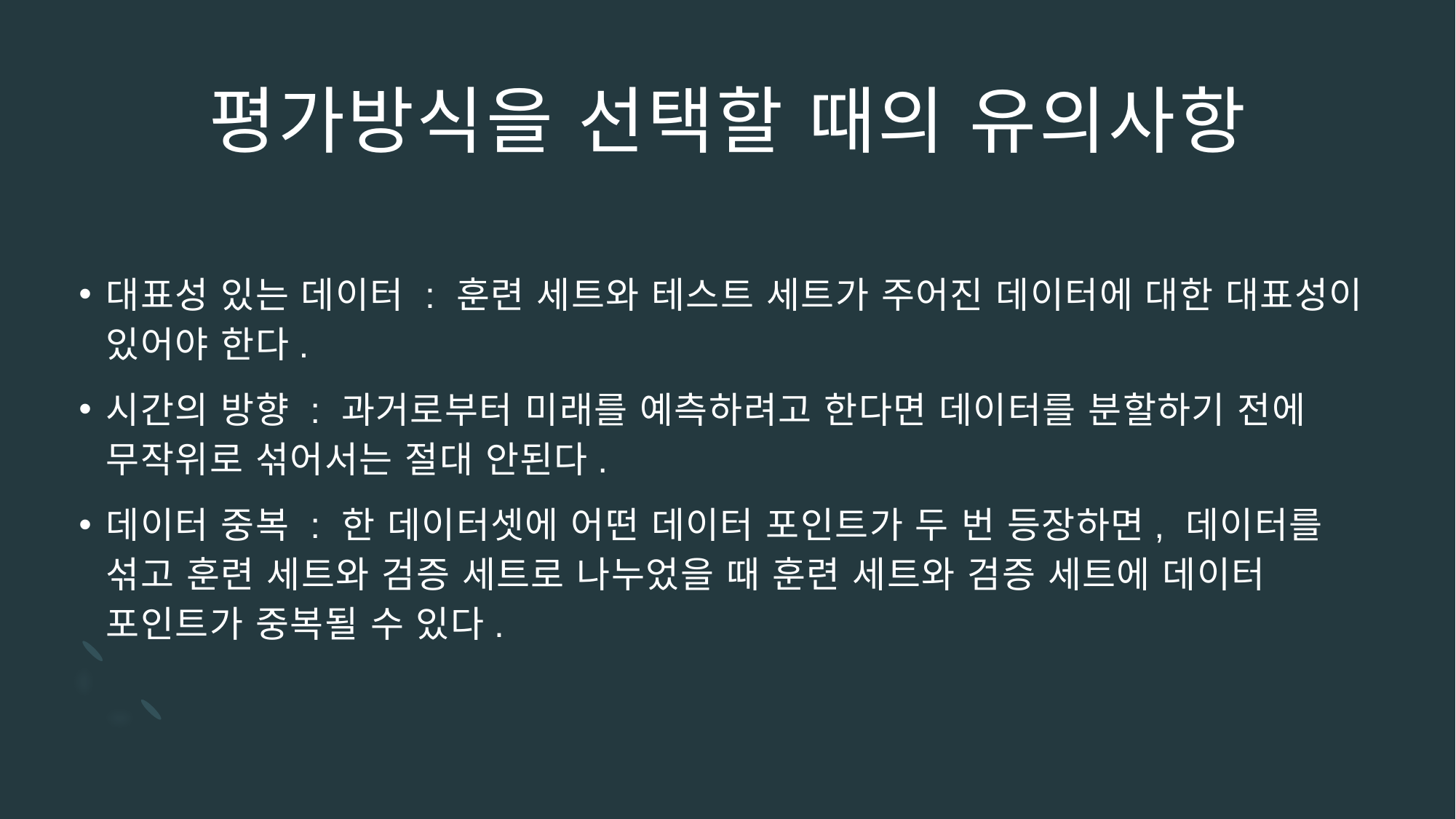

# 평가방식을 선택할 때의 유의사항

대표성 있는 데이터 : 훈련 세트와 테스트 세트가 주어진 데이터에 대한 대표성이 있어야 한다.
시간의 방향 : 과거로부터 미래를 예측하려고 한다면 데이터를 분할하기 전에 무작위로 섞어서는 절대 안된다.
데이터 중복 : 한 데이터셋에 어떤 데이터 포인트가 두 번 등장하면, 데이터를 섞고 훈련 세트와 검증 세트로 나누었을 때 훈련 세트와 검증 세트에 데이터 포인트가 중복될 수 있다.